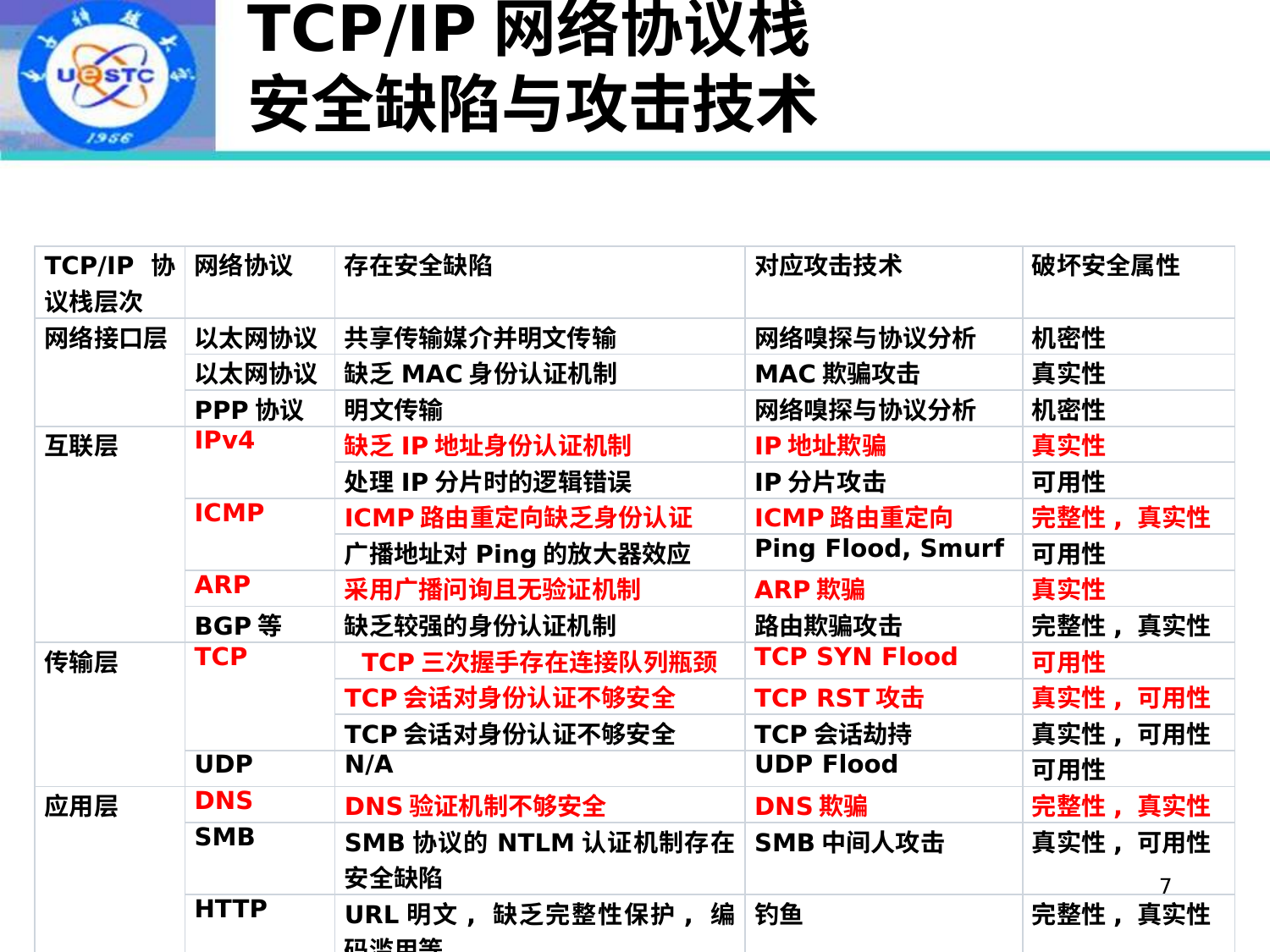

# TCP/IP网络协议栈 安全缺陷与攻击技术
| TCP/IP协议栈层次 | 网络协议 | 存在安全缺陷 | 对应攻击技术 | 破坏安全属性 |
| --- | --- | --- | --- | --- |
| 网络接口层 | 以太网协议 | 共享传输媒介并明文传输 | 网络嗅探与协议分析 | 机密性 |
|  | 以太网协议 | 缺乏MAC身份认证机制 | MAC欺骗攻击 | 真实性 |
|  | PPP协议 | 明文传输 | 网络嗅探与协议分析 | 机密性 |
| 互联层 | IPv4 | 缺乏IP地址身份认证机制 | IP地址欺骗 | 真实性 |
|  |  | 处理IP分片时的逻辑错误 | IP分片攻击 | 可用性 |
|  | ICMP | ICMP路由重定向缺乏身份认证 | ICMP路由重定向 | 完整性, 真实性 |
|  |  | 广播地址对Ping的放大器效应 | Ping Flood, Smurf | 可用性 |
|  | ARP | 采用广播问询且无验证机制 | ARP欺骗 | 真实性 |
|  | BGP等 | 缺乏较强的身份认证机制 | 路由欺骗攻击 | 完整性, 真实性 |
| 传输层 | TCP | TCP三次握手存在连接队列瓶颈 | TCP SYN Flood | 可用性 |
|  |  | TCP会话对身份认证不够安全 | TCP RST攻击 | 真实性, 可用性 |
|  |  | TCP会话对身份认证不够安全 | TCP会话劫持 | 真实性, 可用性 |
|  | UDP | N/A | UDP Flood | 可用性 |
| 应用层 | DNS | DNS验证机制不够安全 | DNS欺骗 | 完整性, 真实性 |
|  | SMB | SMB协议的NTLM认证机制存在安全缺陷 | SMB中间人攻击 | 真实性, 可用性 |
|  | HTTP | URL明文, 缺乏完整性保护, 编码滥用等 | 钓鱼 | 完整性, 真实性 |
|  |  | 内嵌链接滥用 | 网页木马攻击 | 完整性 |
7